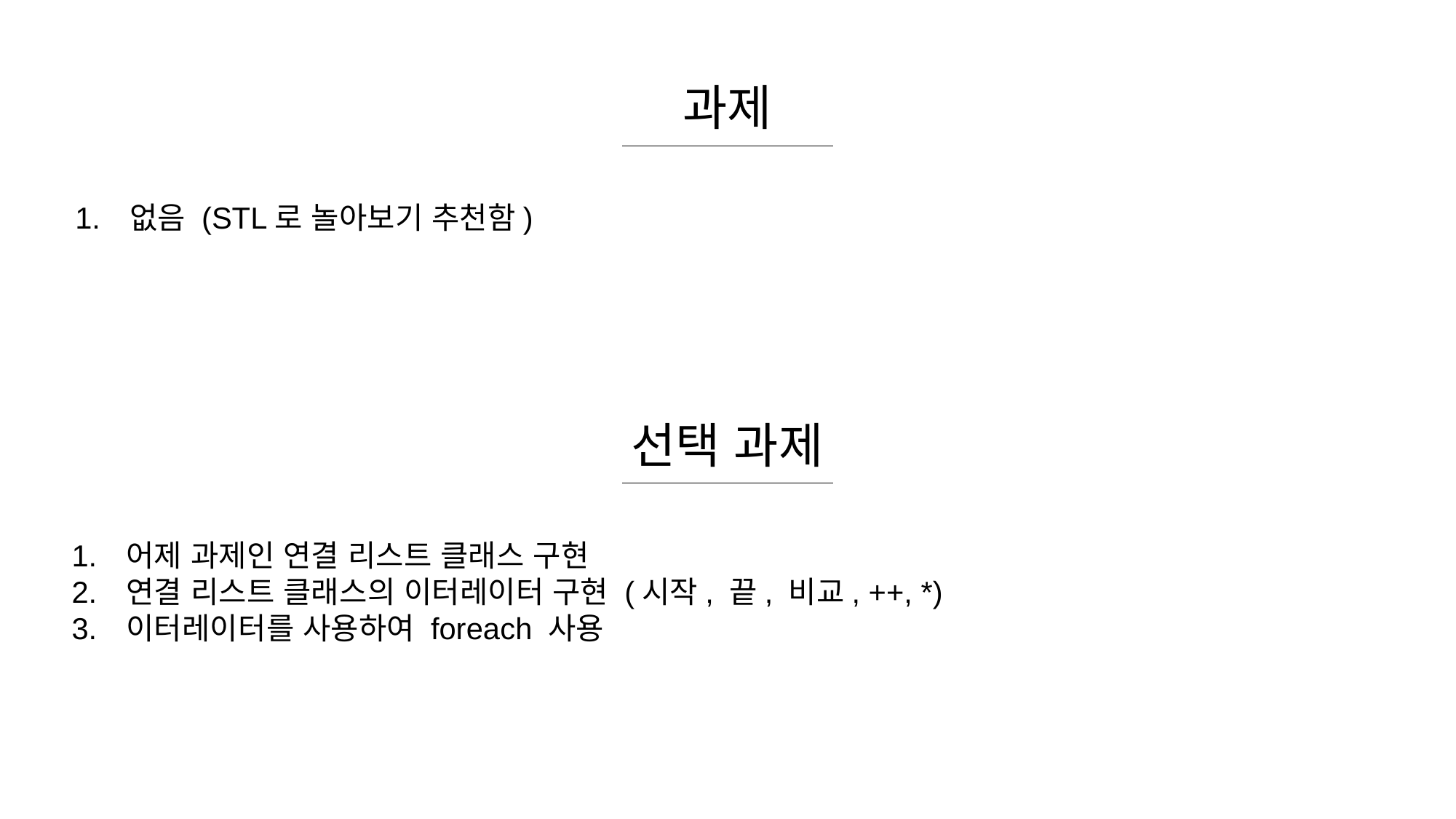

과제
없음 (STL로 놀아보기 추천함)
선택 과제
어제 과제인 연결 리스트 클래스 구현
연결 리스트 클래스의 이터레이터 구현 (시작, 끝, 비교, ++, *)
이터레이터를 사용하여 foreach 사용